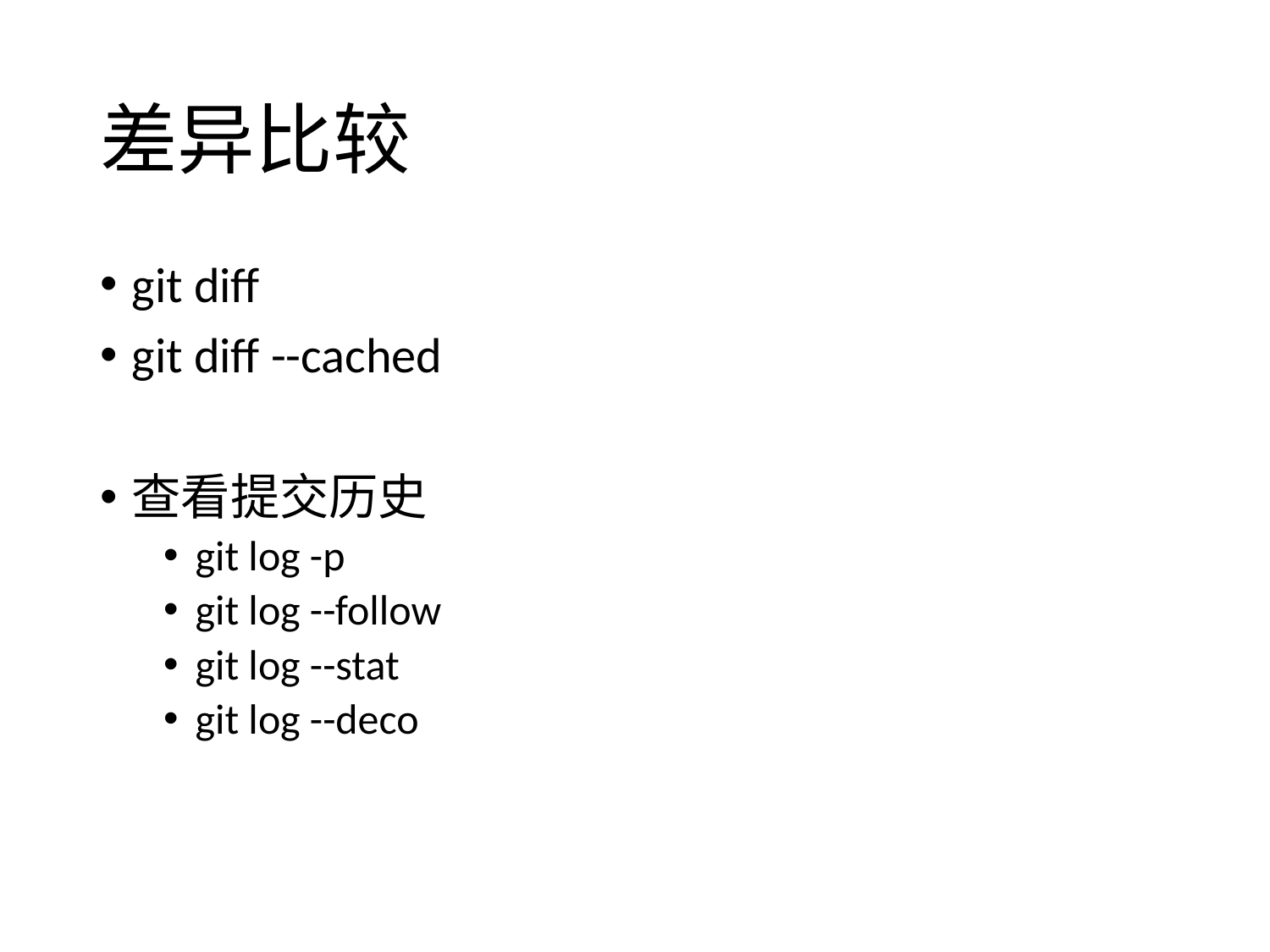

# 差异比较
git diff
git diff --cached

查看提交历史
git log -p
git log --follow
git log --stat
git log --deco